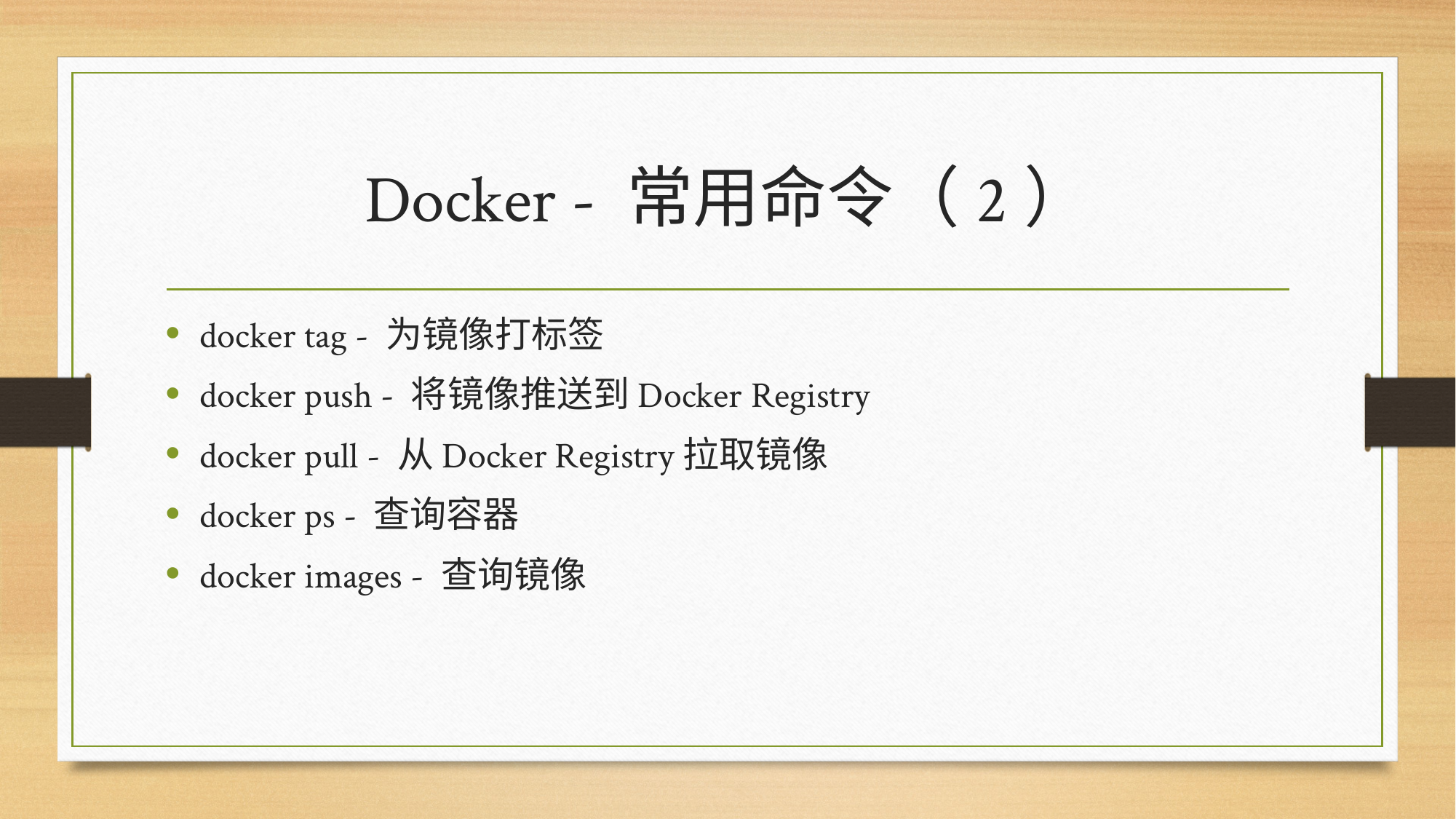

# Docker - 常用命令（2）
docker tag - 为镜像打标签
docker push - 将镜像推送到Docker Registry
docker pull - 从Docker Registry拉取镜像
docker ps - 查询容器
docker images - 查询镜像